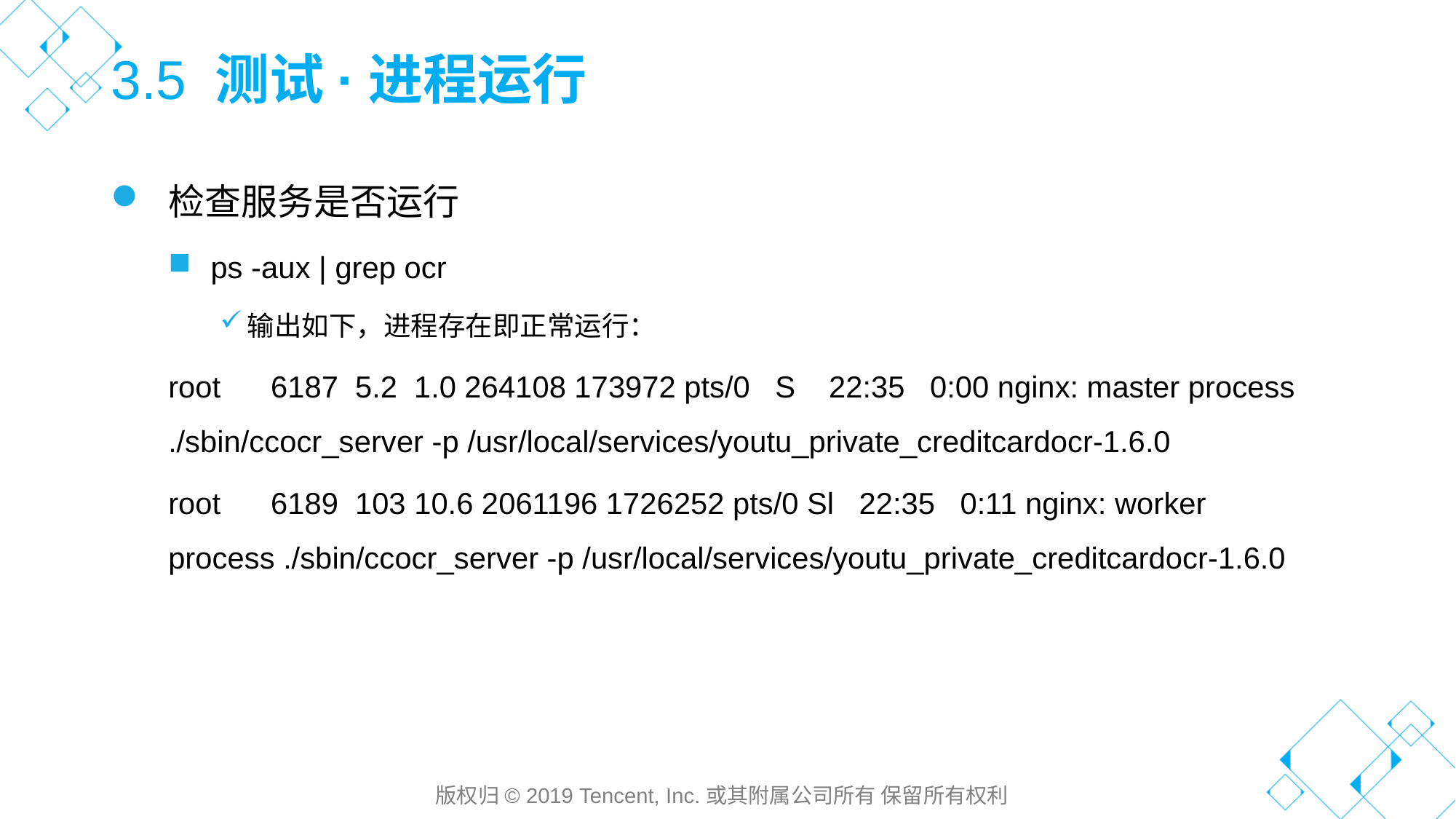

# 3.5 测试·进程运行
检查服务是否运行
ps -aux | grep ocr
输出如下，进程存在即正常运行：
root      6187  5.2  1.0 264108 173972 pts/0   S    22:35   0:00 nginx: master process ./sbin/ccocr_server -p /usr/local/services/youtu_private_creditcardocr-1.6.0
root      6189  103 10.6 2061196 1726252 pts/0 Sl   22:35   0:11 nginx: worker process ./sbin/ccocr_server -p /usr/local/services/youtu_private_creditcardocr-1.6.0